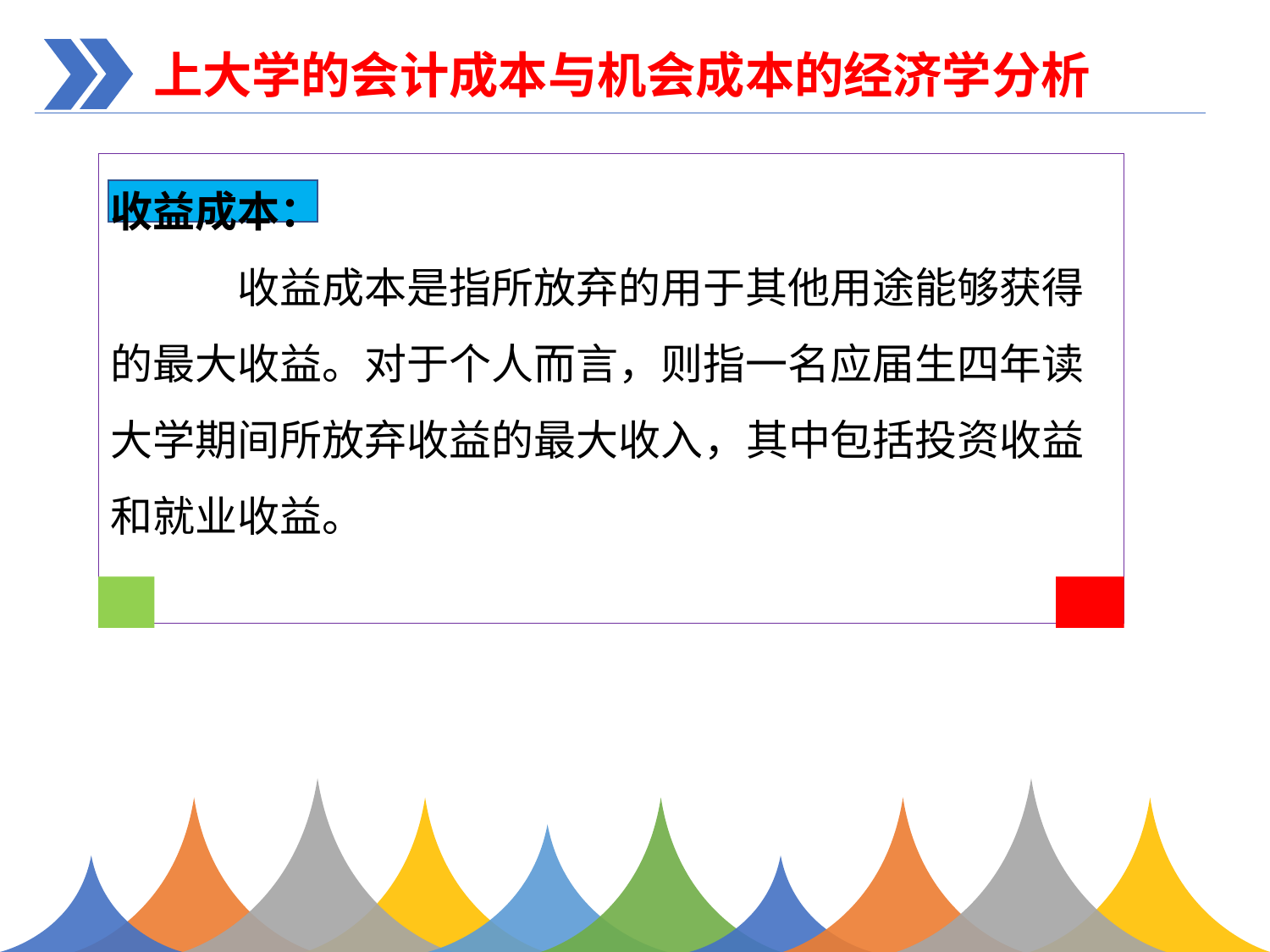

上大学的会计成本与机会成本的经济学分析
收益成本：
	收益成本是指所放弃的用于其他用途能够获得的最大收益。对于个人而言，则指一名应届生四年读大学期间所放弃收益的最大收入，其中包括投资收益和就业收益。